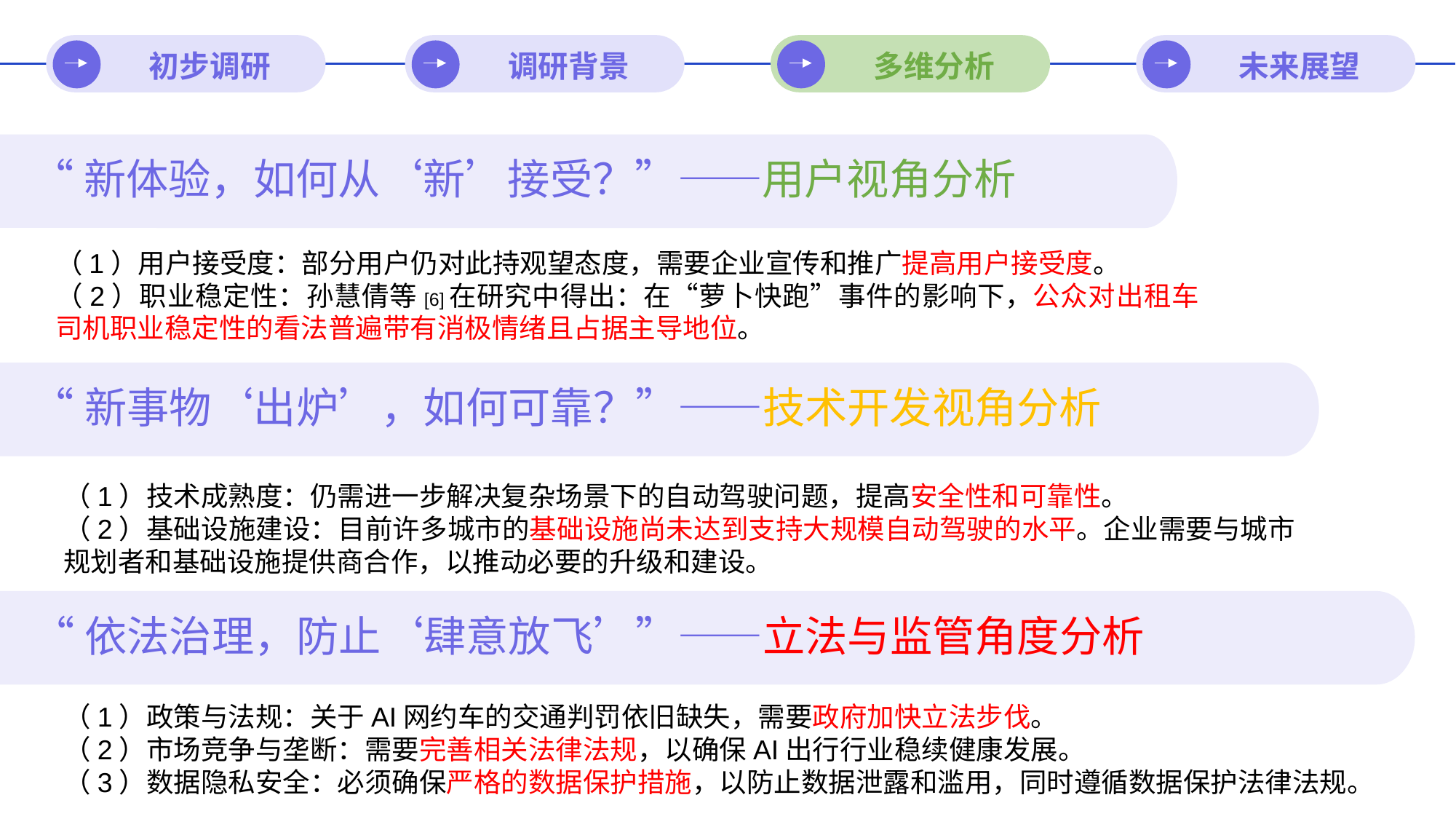

初步调研

调研背景

多维分析

未来展望

“新体验，如何从‘新’接受？”——用户视角分析
（1）用户接受度：部分用户仍对此持观望态度，需要企业宣传和推广提高用户接受度。
（2）职业稳定性：孙慧倩等[6]在研究中得出：在“萝卜快跑”事件的影响下，公众对出租车司机职业稳定性的看法普遍带有消极情绪且占据主导地位。

“新事物‘出炉’，如何可靠？”——技术开发视角分析
（1）技术成熟度：仍需进一步解决复杂场景下的自动驾驶问题，提高安全性和可靠性。
（2）基础设施建设：目前许多城市的基础设施尚未达到支持大规模自动驾驶的水平。企业需要与城市规划者和基础设施提供商合作，以推动必要的升级和建设。

“依法治理，防止‘肆意放飞’”——立法与监管角度分析
（1）政策与法规：关于AI网约车的交通判罚依旧缺失，需要政府加快立法步伐。
（2）市场竞争与垄断：需要完善相关法律法规，以确保AI出行行业稳续健康发展。
（3）数据隐私安全：必须确保严格的数据保护措施，以防止数据泄露和滥用，同时遵循数据保护法律法规。